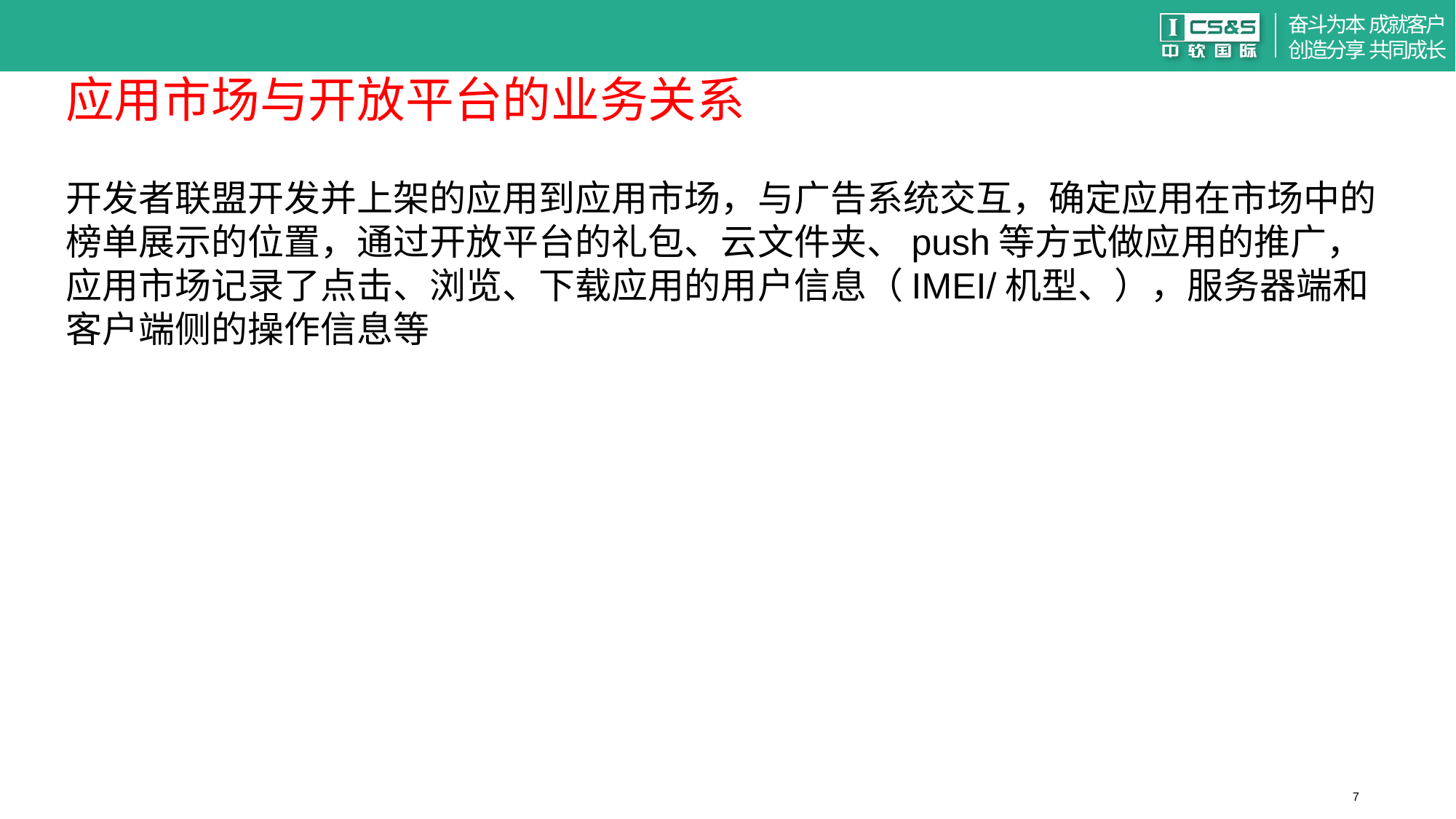

# 应用市场与开放平台的业务关系
开发者联盟开发并上架的应用到应用市场，与广告系统交互，确定应用在市场中的榜单展示的位置，通过开放平台的礼包、云文件夹、push等方式做应用的推广，应用市场记录了点击、浏览、下载应用的用户信息（IMEI/机型、），服务器端和客户端侧的操作信息等